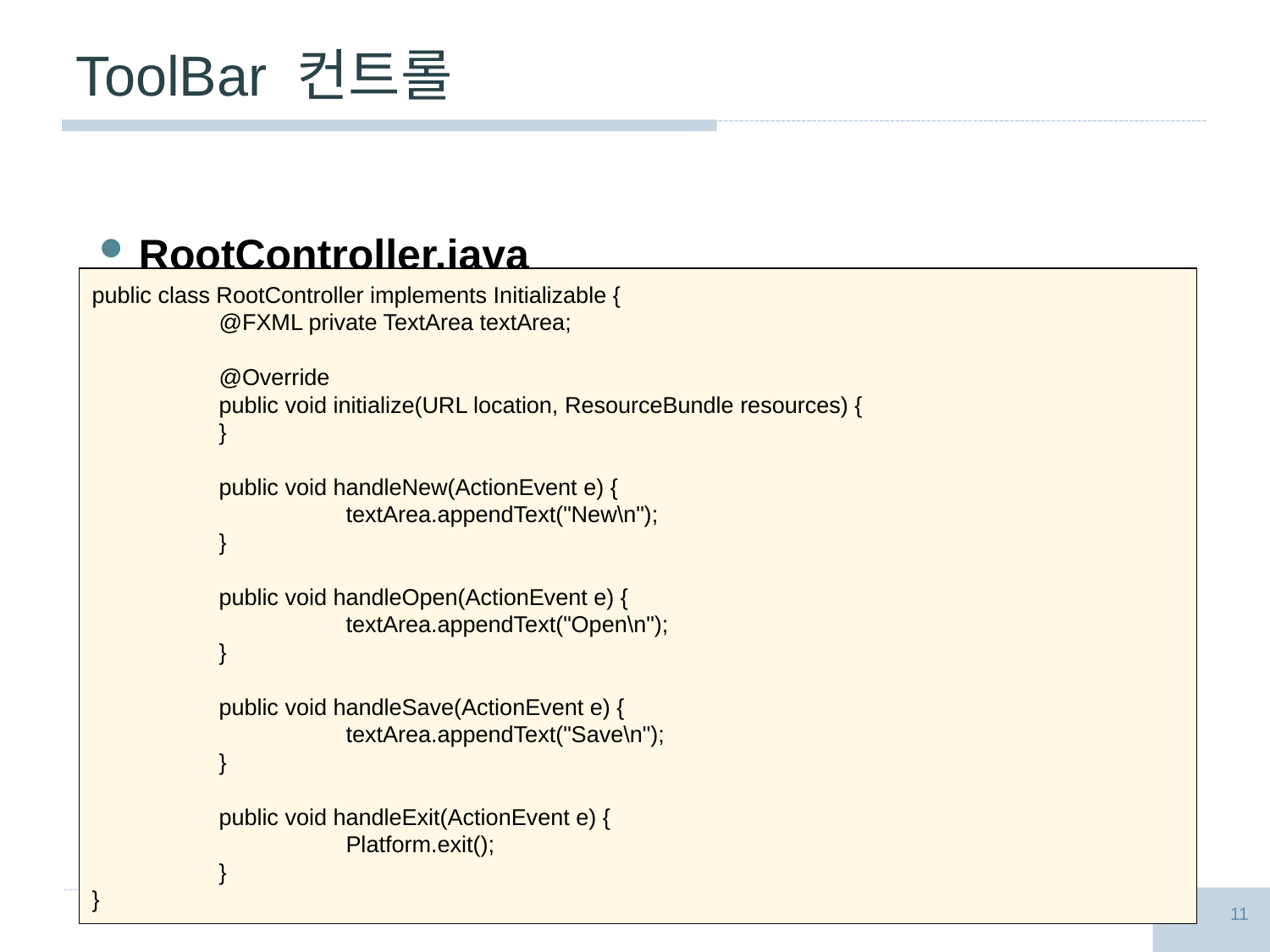

# ToolBar 컨트롤
RootController.java

public class RootController implements Initializable {
	@FXML private TextArea textArea;

	@Override
	public void initialize(URL location, ResourceBundle resources) {
	}

	public void handleNew(ActionEvent e) {
		textArea.appendText("New\n");
	}

	public void handleOpen(ActionEvent e) {
		textArea.appendText("Open\n");
	}

	public void handleSave(ActionEvent e) {
		textArea.appendText("Save\n");
	}

	public void handleExit(ActionEvent e) {
		Platform.exit();
	}
}